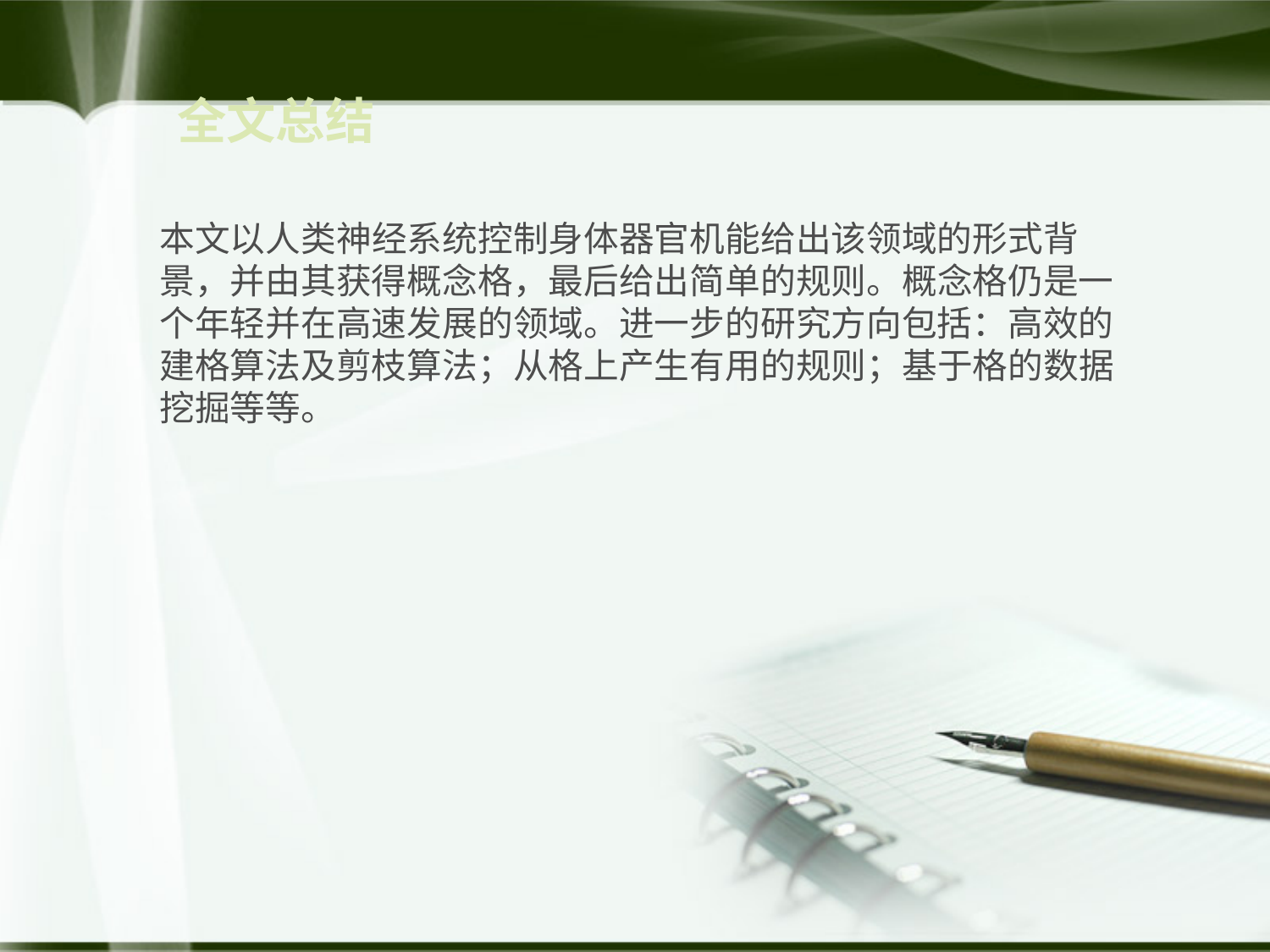

# 全文总结

本文以人类神经系统控制身体器官机能给出该领域的形式背景，并由其获得概念格，最后给出简单的规则。概念格仍是一个年轻并在高速发展的领域。进一步的研究方向包括：高效的建格算法及剪枝算法；从格上产生有用的规则；基于格的数据挖掘等等。